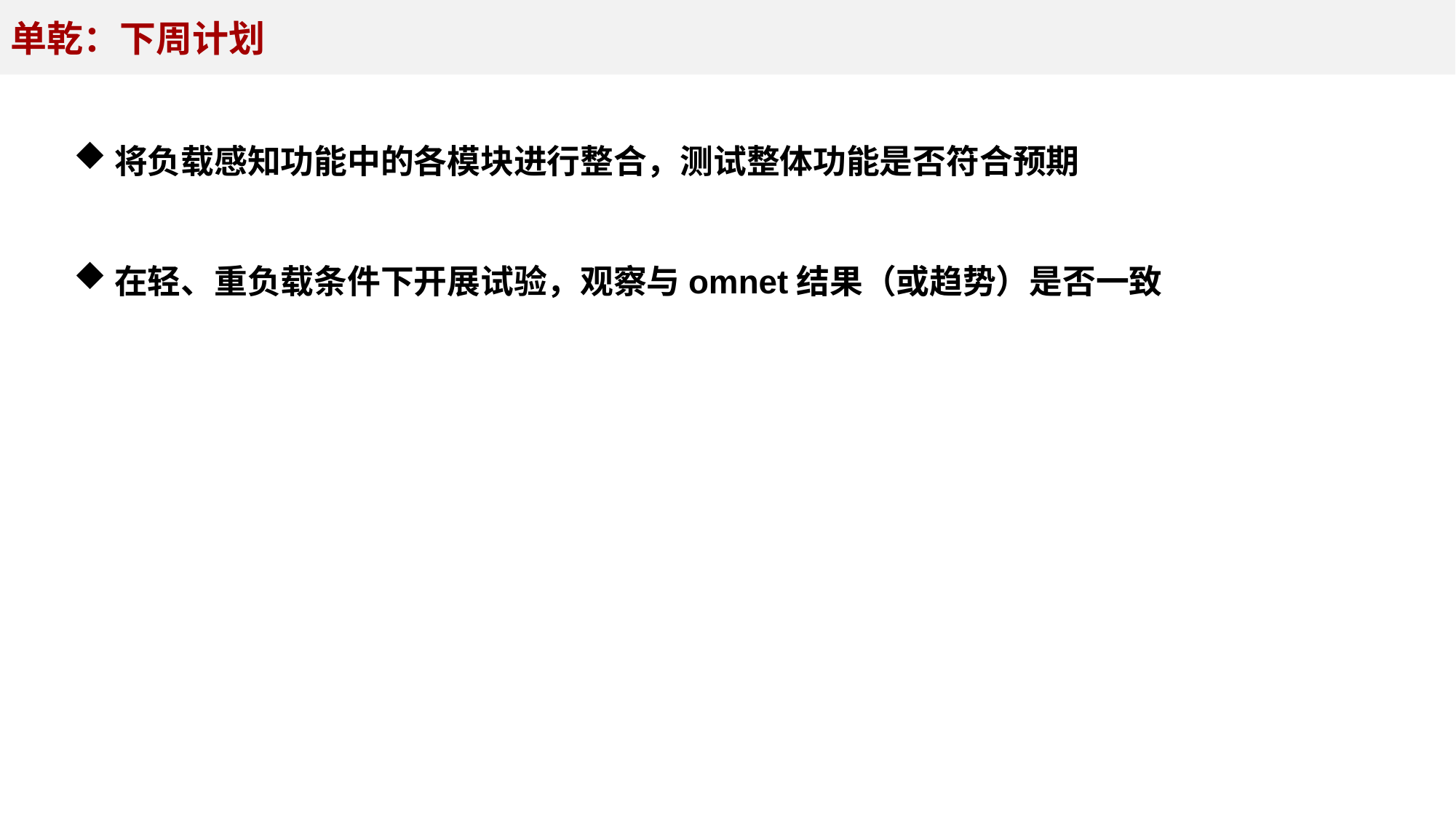

单乾：下周计划

将负载感知功能中的各模块进行整合，测试整体功能是否符合预期

在轻、重负载条件下开展试验，观察与omnet结果（或趋势）是否一致